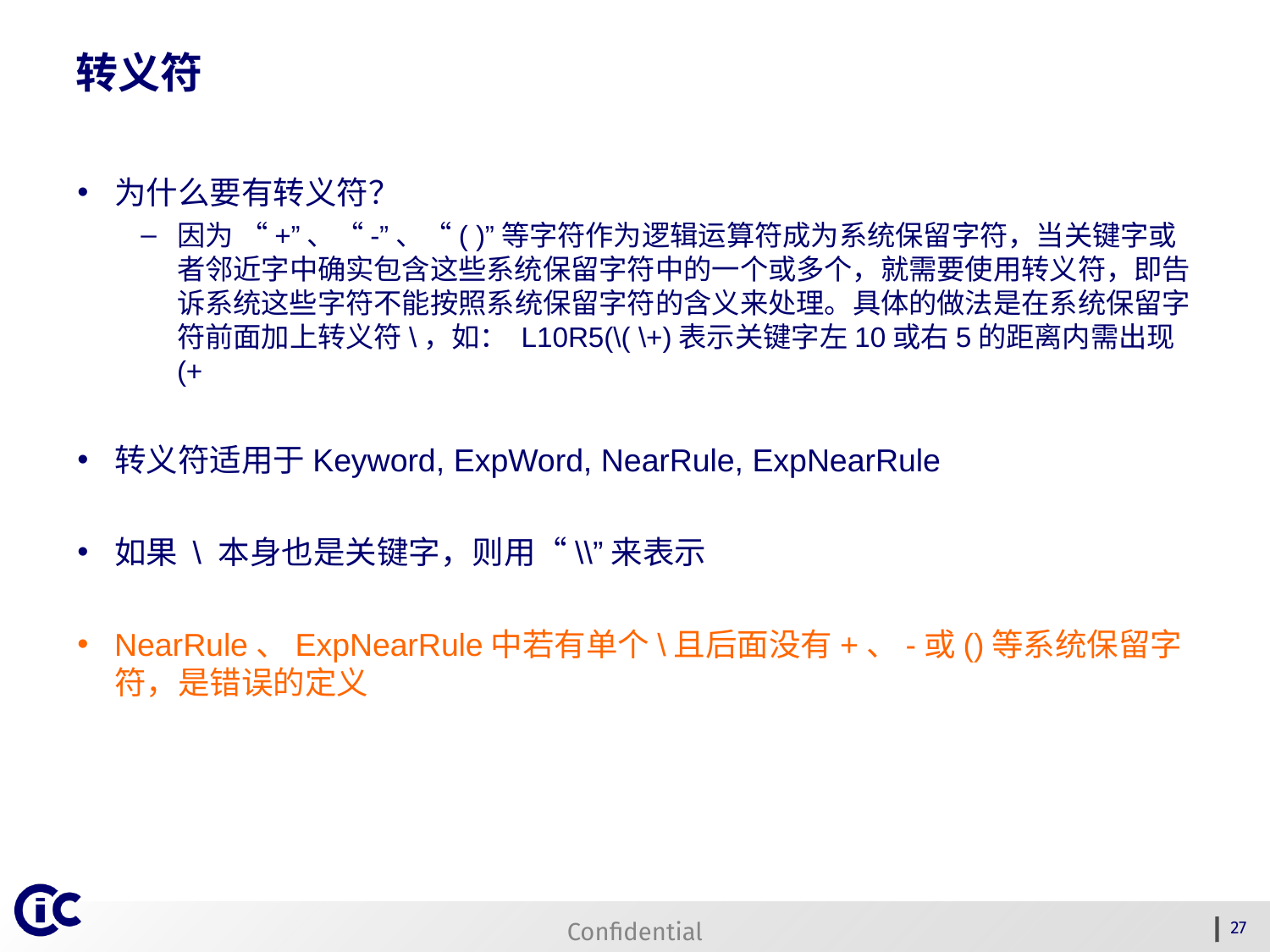

转义符
为什么要有转义符？
因为 “+”、“-”、“( )”等字符作为逻辑运算符成为系统保留字符，当关键字或者邻近字中确实包含这些系统保留字符中的一个或多个，就需要使用转义符，即告诉系统这些字符不能按照系统保留字符的含义来处理。具体的做法是在系统保留字符前面加上转义符\，如： L10R5(\( \+)表示关键字左10或右5的距离内需出现(+

转义符适用于Keyword, ExpWord, NearRule, ExpNearRule

如果 \ 本身也是关键字，则用“\\”来表示

NearRule、ExpNearRule中若有单个\且后面没有+、-或()等系统保留字符，是错误的定义